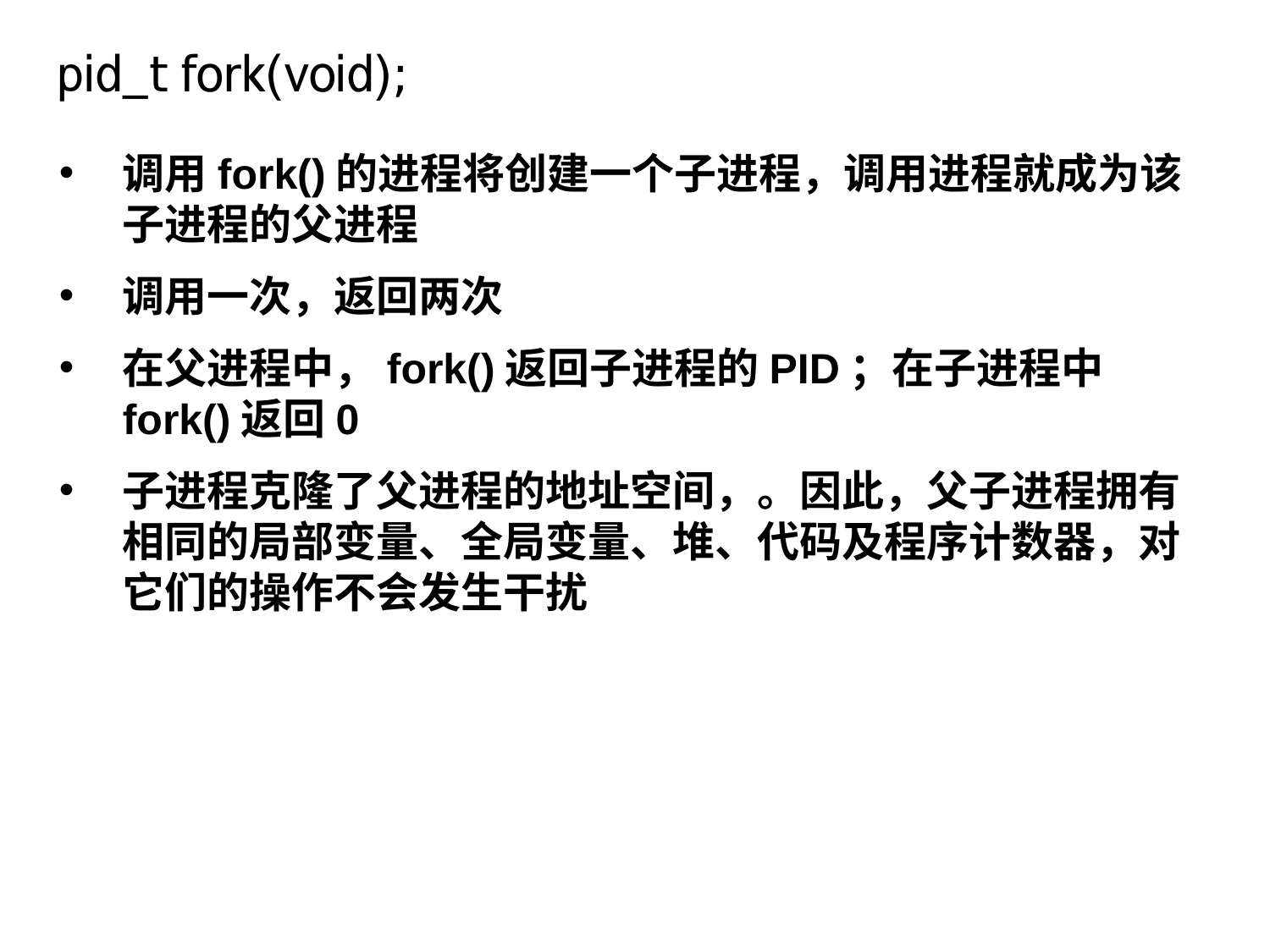

pid_t fork(void);
调用fork()的进程将创建一个子进程，调用进程就成为该子进程的父进程
调用一次，返回两次
在父进程中，fork()返回子进程的PID；在子进程中fork()返回0
子进程克隆了父进程的地址空间，。因此，父子进程拥有相同的局部变量、全局变量、堆、代码及程序计数器，对它们的操作不会发生干扰